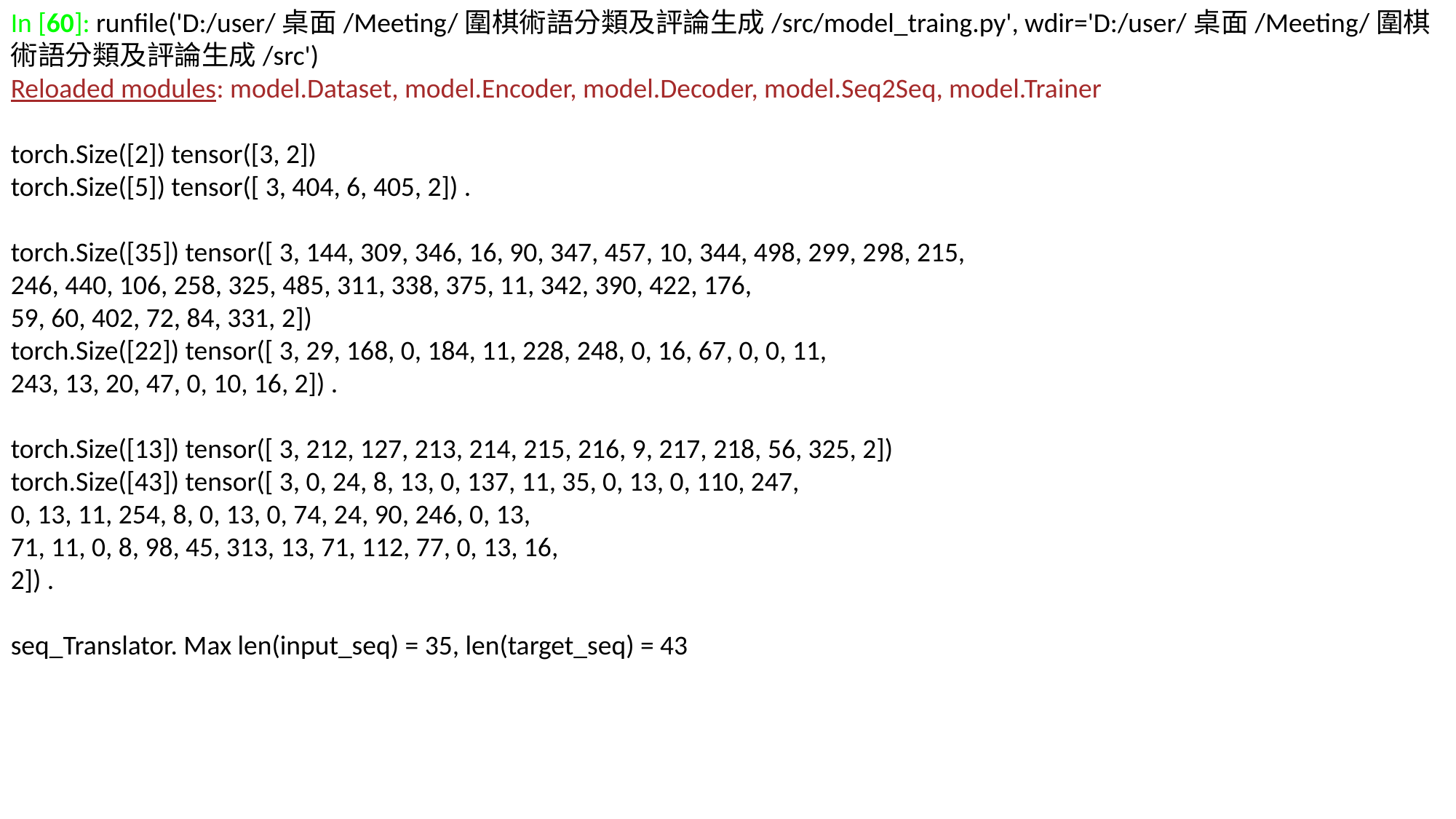

In [60]: runfile('D:/user/桌面/Meeting/圍棋術語分類及評論生成/src/model_traing.py', wdir='D:/user/桌面/Meeting/圍棋術語分類及評論生成/src')
Reloaded modules: model.Dataset, model.Encoder, model.Decoder, model.Seq2Seq, model.Trainer

torch.Size([2]) tensor([3, 2])
torch.Size([5]) tensor([ 3, 404, 6, 405, 2]) .
torch.Size([35]) tensor([ 3, 144, 309, 346, 16, 90, 347, 457, 10, 344, 498, 299, 298, 215,
246, 440, 106, 258, 325, 485, 311, 338, 375, 11, 342, 390, 422, 176,
59, 60, 402, 72, 84, 331, 2])
torch.Size([22]) tensor([ 3, 29, 168, 0, 184, 11, 228, 248, 0, 16, 67, 0, 0, 11,
243, 13, 20, 47, 0, 10, 16, 2]) .

torch.Size([13]) tensor([ 3, 212, 127, 213, 214, 215, 216, 9, 217, 218, 56, 325, 2])
torch.Size([43]) tensor([ 3, 0, 24, 8, 13, 0, 137, 11, 35, 0, 13, 0, 110, 247,
0, 13, 11, 254, 8, 0, 13, 0, 74, 24, 90, 246, 0, 13,
71, 11, 0, 8, 98, 45, 313, 13, 71, 112, 77, 0, 13, 16,
2]) .
seq_Translator. Max len(input_seq) = 35, len(target_seq) = 43